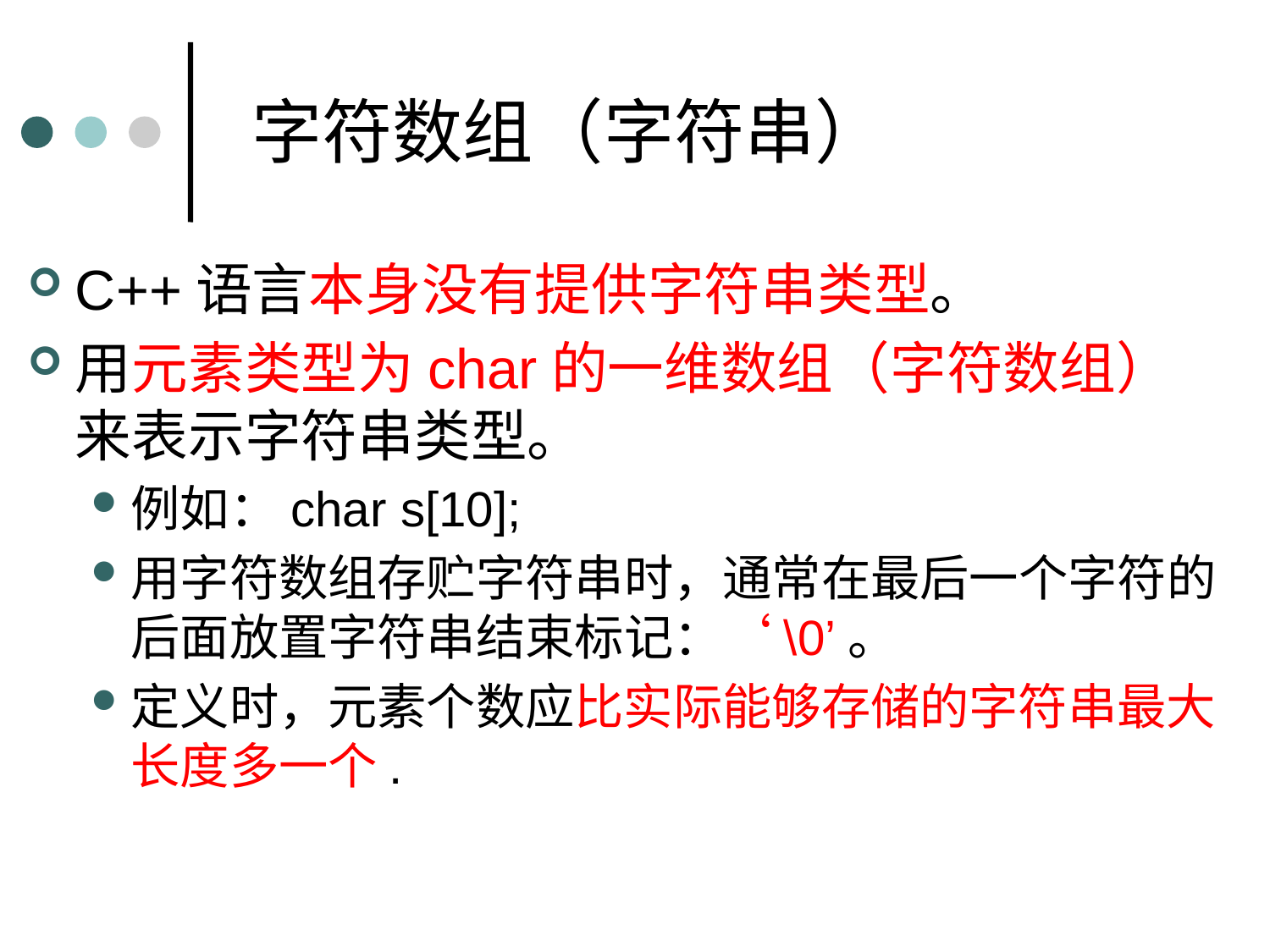

字符数组（字符串）
C++语言本身没有提供字符串类型。
用元素类型为char的一维数组（字符数组）来表示字符串类型。
例如：char s[10];
用字符数组存贮字符串时，通常在最后一个字符的后面放置字符串结束标记：‘\0’。
定义时，元素个数应比实际能够存储的字符串最大长度多一个.